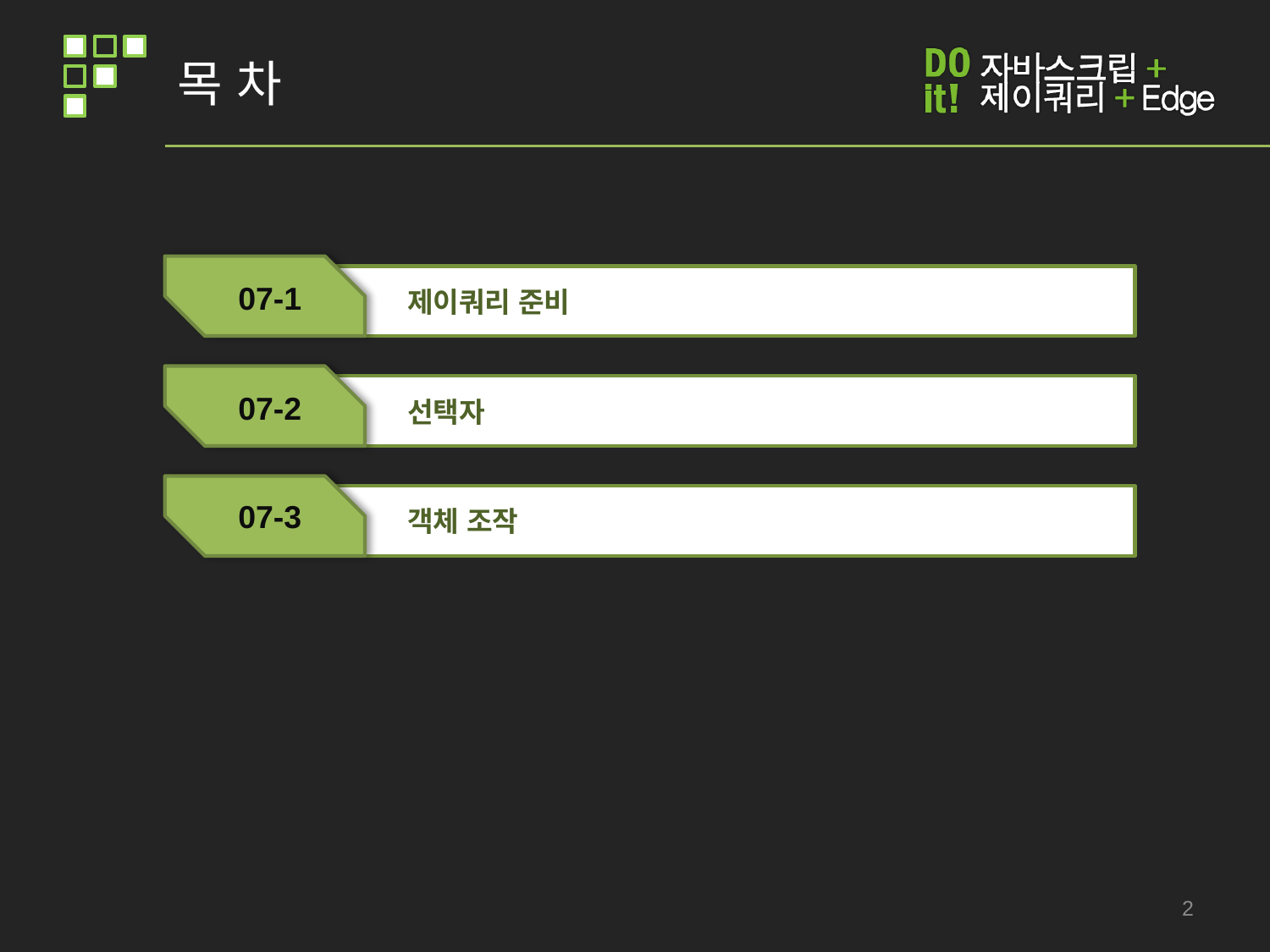

# 목 차
07-1
제이쿼리 준비
07-2
선택자
07-3
객체 조작
2